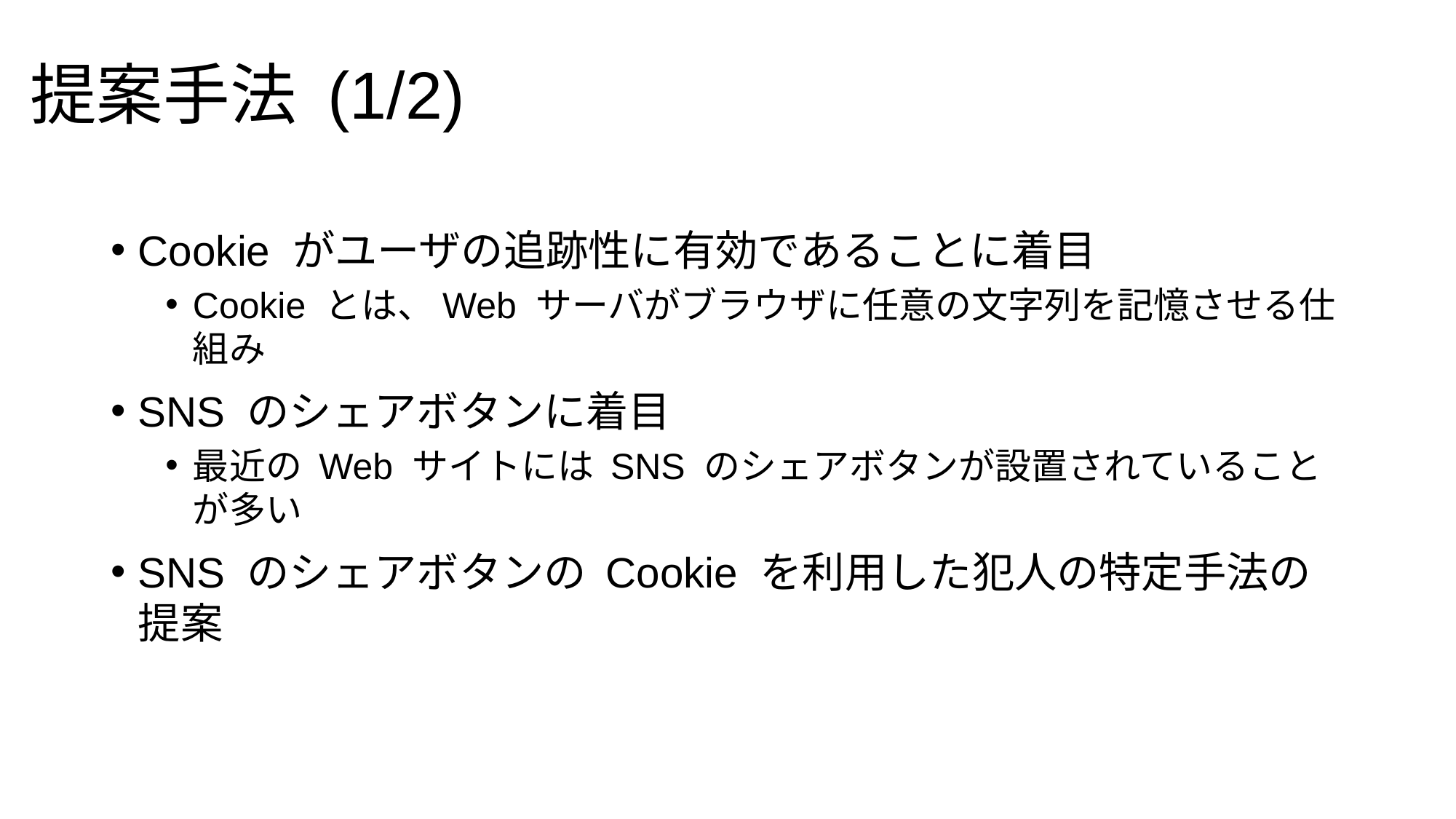

# 提案手法 (1/2)
Cookie がユーザの追跡性に有効であることに着目
Cookie とは、Web サーバがブラウザに任意の文字列を記憶させる仕組み
SNS のシェアボタンに着目
最近の Web サイトには SNS のシェアボタンが設置されていることが多い
SNS のシェアボタンの Cookie を利用した犯人の特定手法の提案